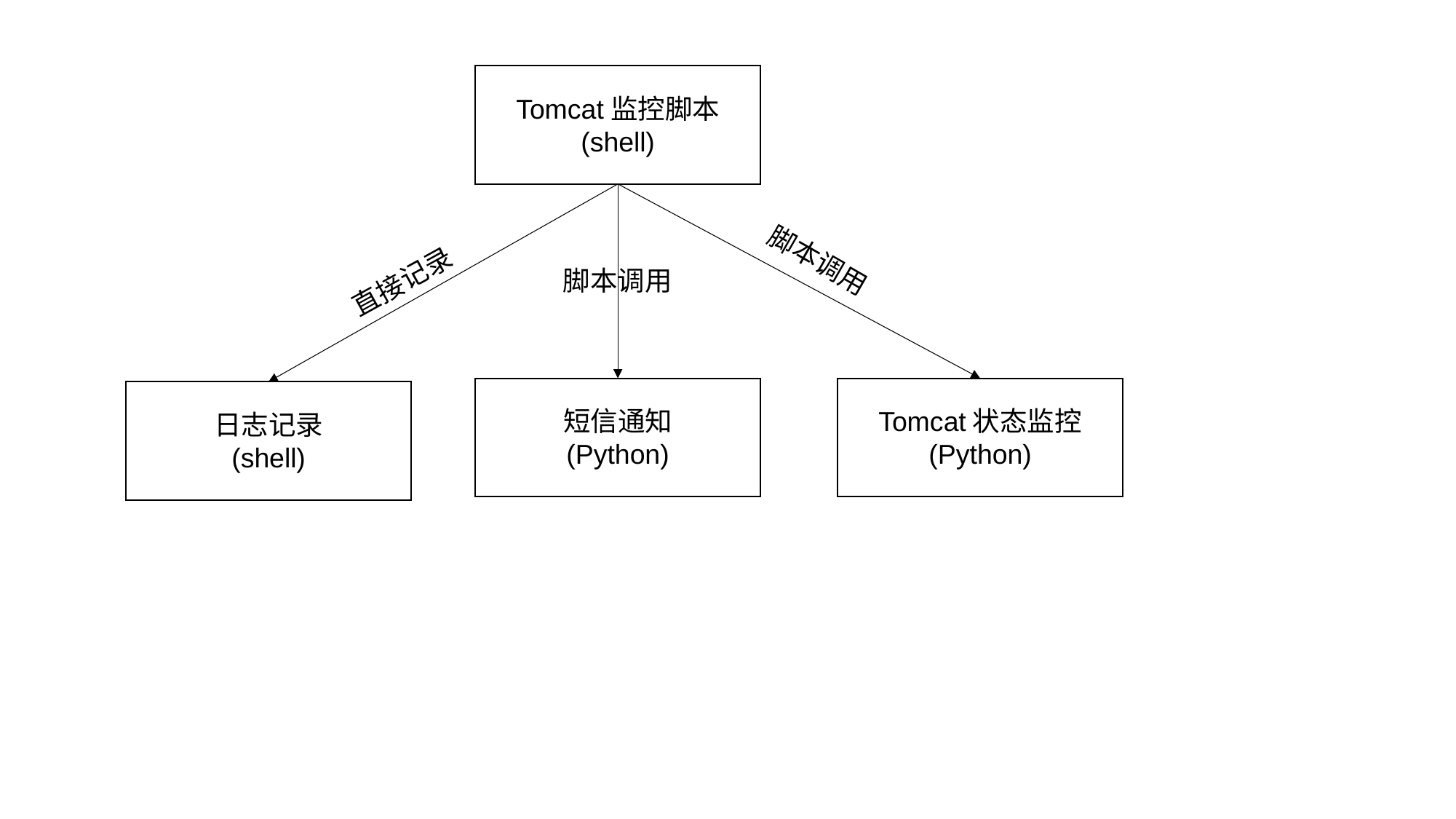

Tomcat监控脚本
(shell)
脚本调用
脚本调用
直接记录

短信通知
(Python)

Tomcat状态监控
(Python)

日志记录
(shell)